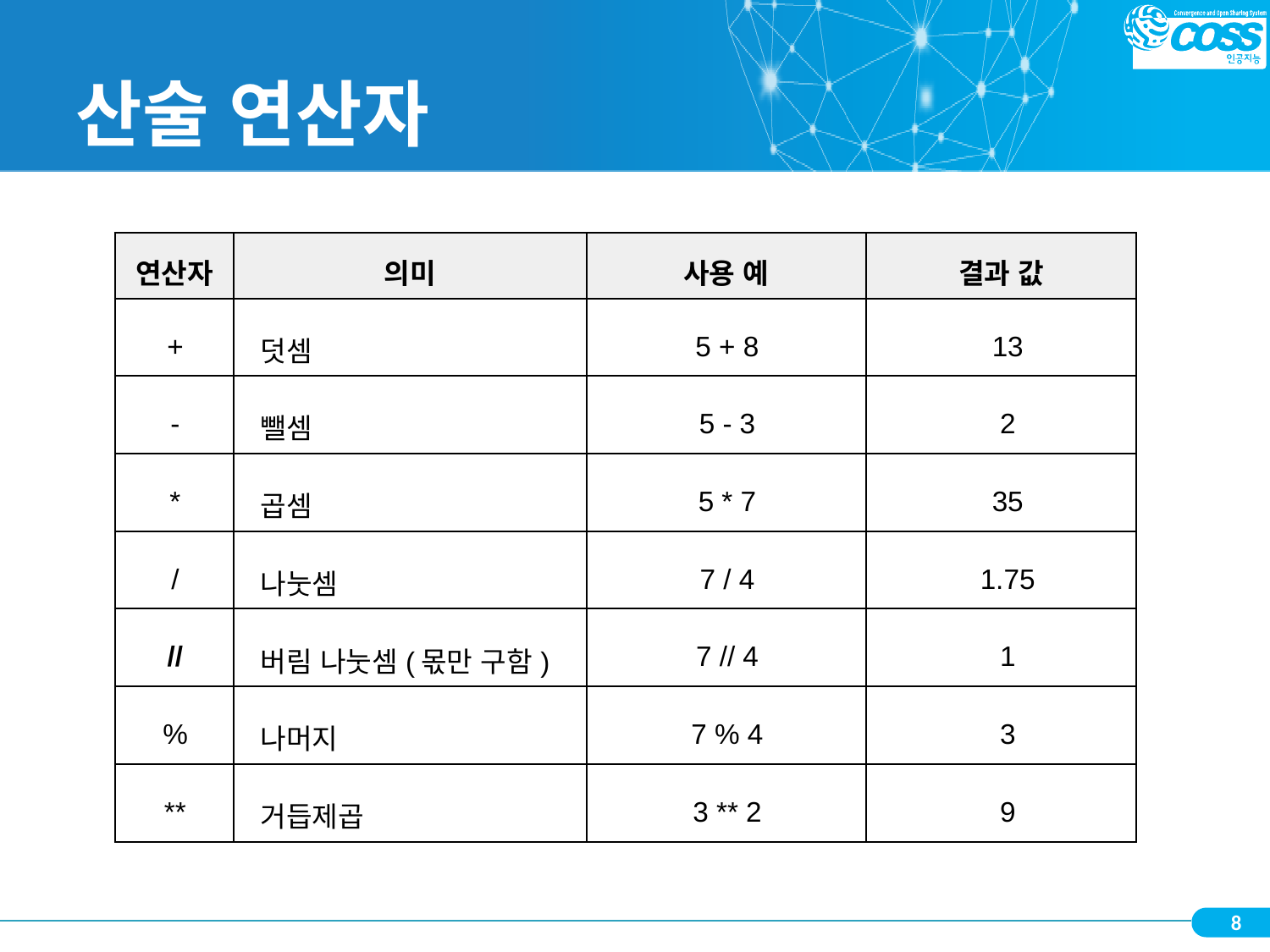

# 산술 연산자
| 연산자 | 의미 | 사용 예 | 결과 값 |
| --- | --- | --- | --- |
| + | 덧셈 | 5 + 8 | 13 |
| - | 뺄셈 | 5 - 3 | 2 |
| \* | 곱셈 | 5 \* 7 | 35 |
| / | 나눗셈 | 7 / 4 | 1.75 |
| // | 버림 나눗셈(몫만 구함) | 7 // 4 | 1 |
| % | 나머지 | 7 % 4 | 3 |
| \*\* | 거듭제곱 | 3 \*\* 2 | 9 |